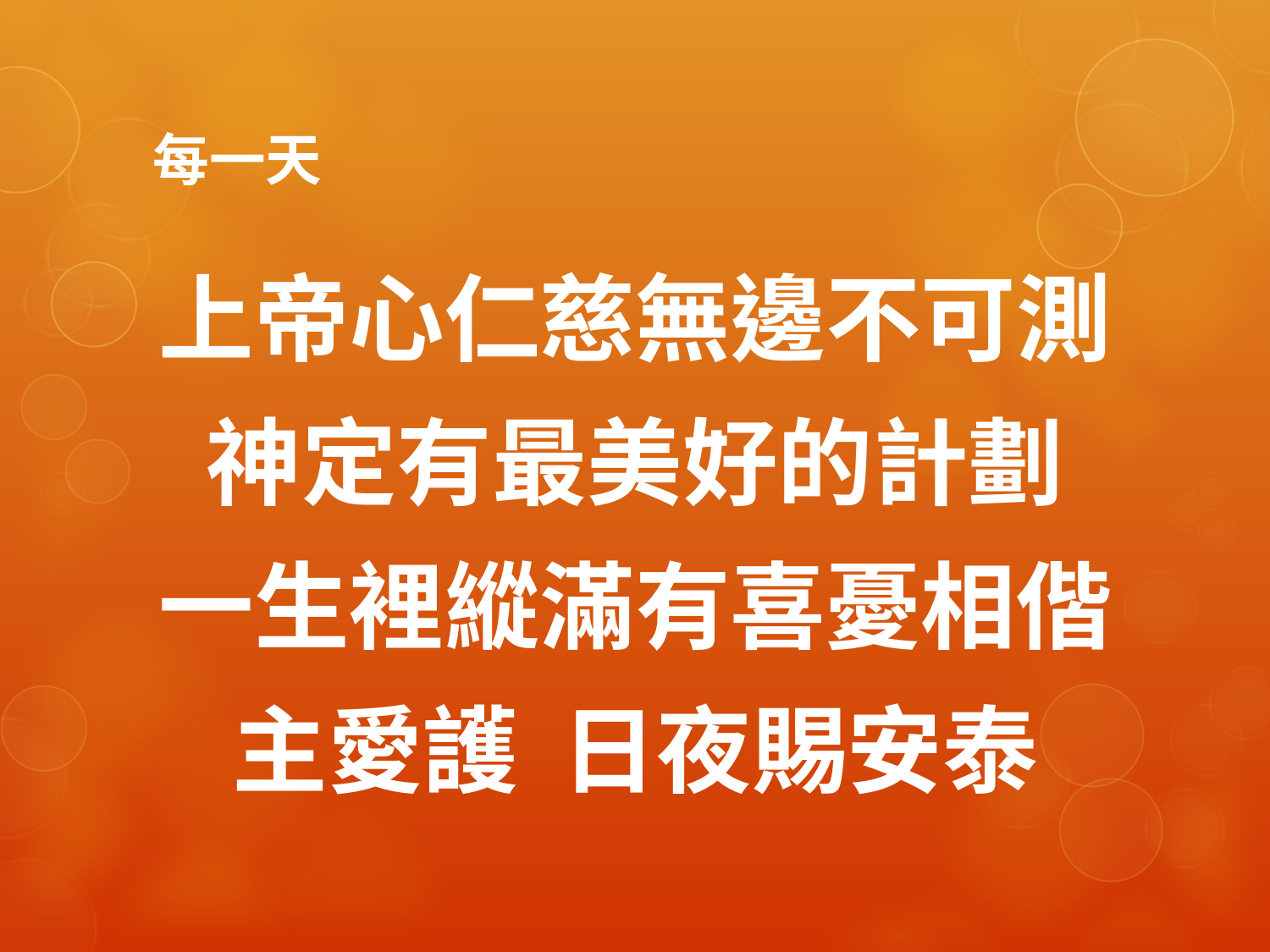

# 每一天
上帝心仁慈無邊不可測
神定有最美好的計劃
一生裡縱滿有喜憂相偕
主愛護  日夜賜安泰